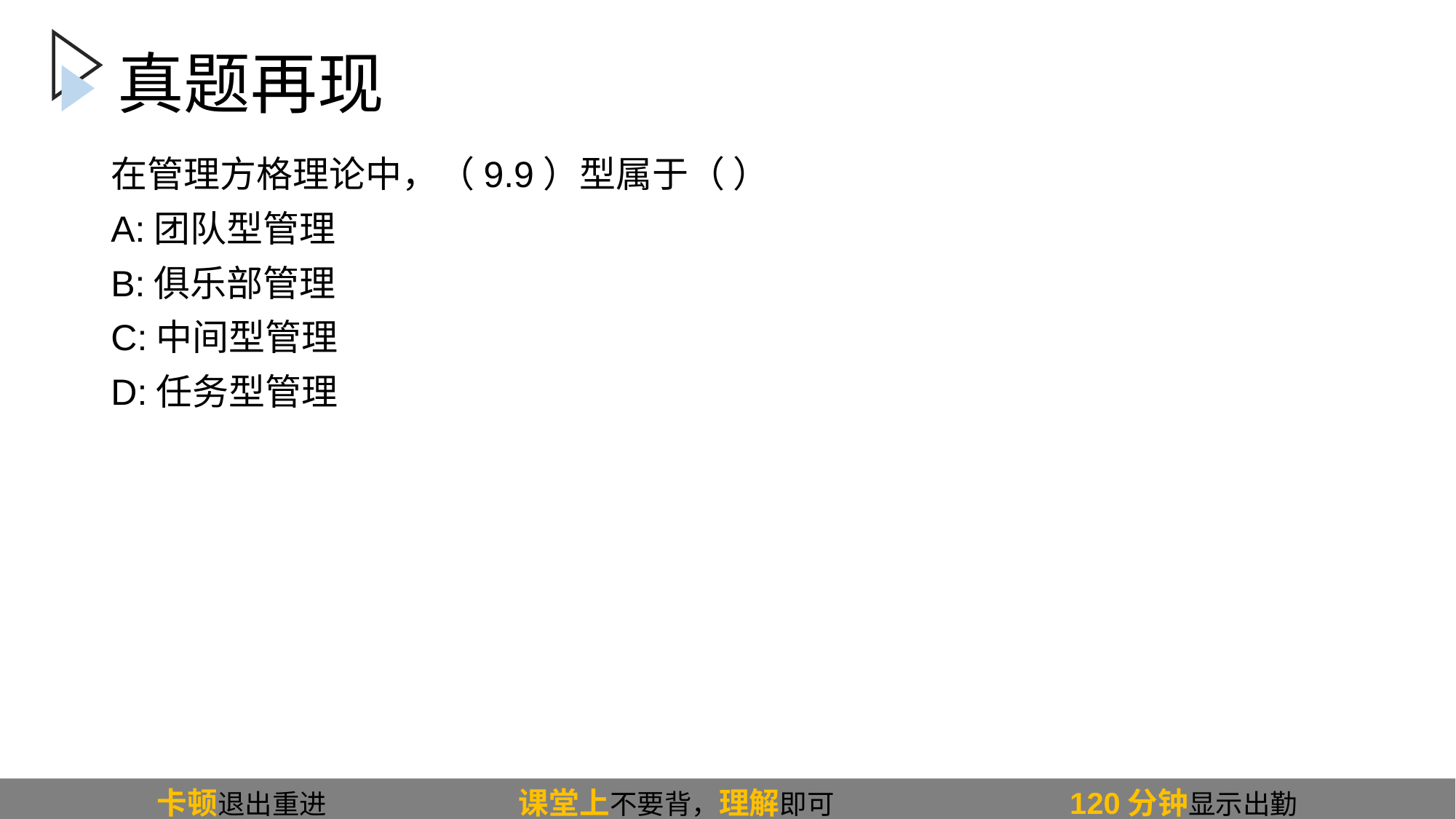

# 真题再现
在管理方格理论中，（9.9）型属于（ ）
A:团队型管理
B:俱乐部管理
C:中间型管理
D:任务型管理